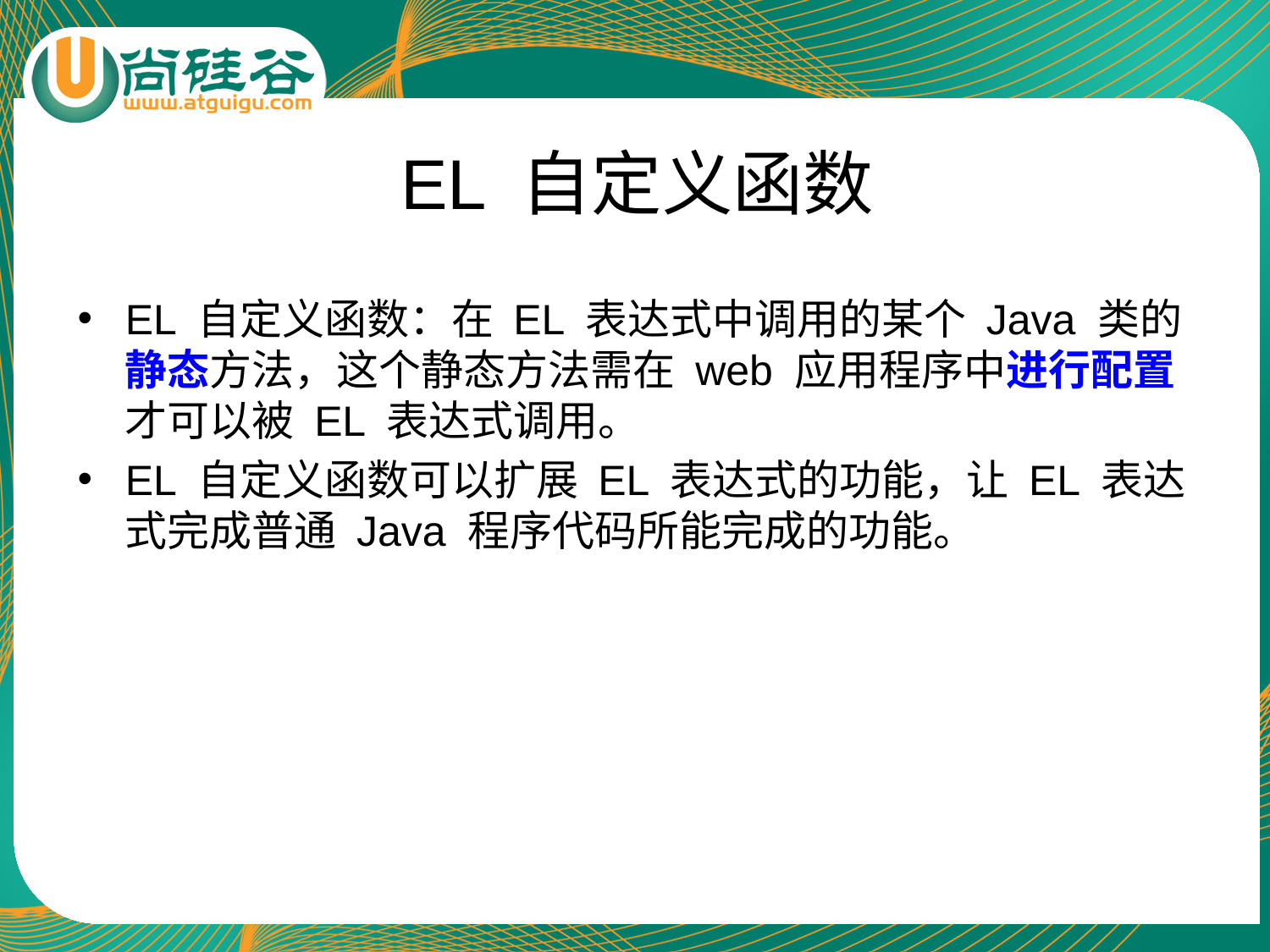

# EL 自定义函数
EL 自定义函数：在 EL 表达式中调用的某个 Java 类的静态方法，这个静态方法需在 web 应用程序中进行配置才可以被 EL 表达式调用。
EL 自定义函数可以扩展 EL 表达式的功能，让 EL 表达式完成普通 Java 程序代码所能完成的功能。